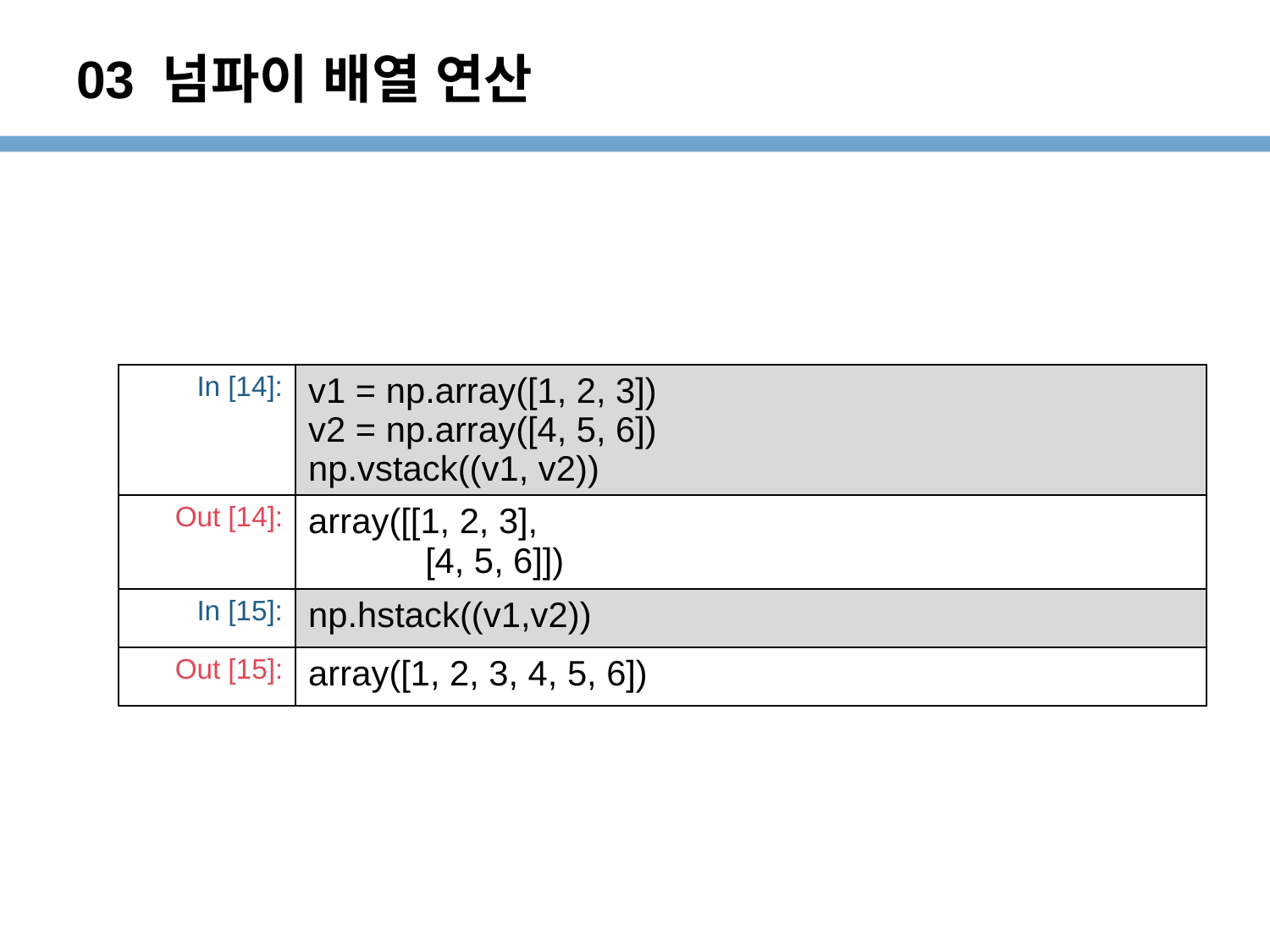

# 03 넘파이 배열 연산

| In [14]: | v1 = np.array([1, 2, 3]) v2 = np.array([4, 5, 6]) np.vstack((v1, v2)) |
| --- | --- |
| Out [14]: | array([[1, 2, 3], [4, 5, 6]]) |
| In [15]: | np.hstack((v1,v2)) |
| Out [15]: | array([1, 2, 3, 4, 5, 6]) |